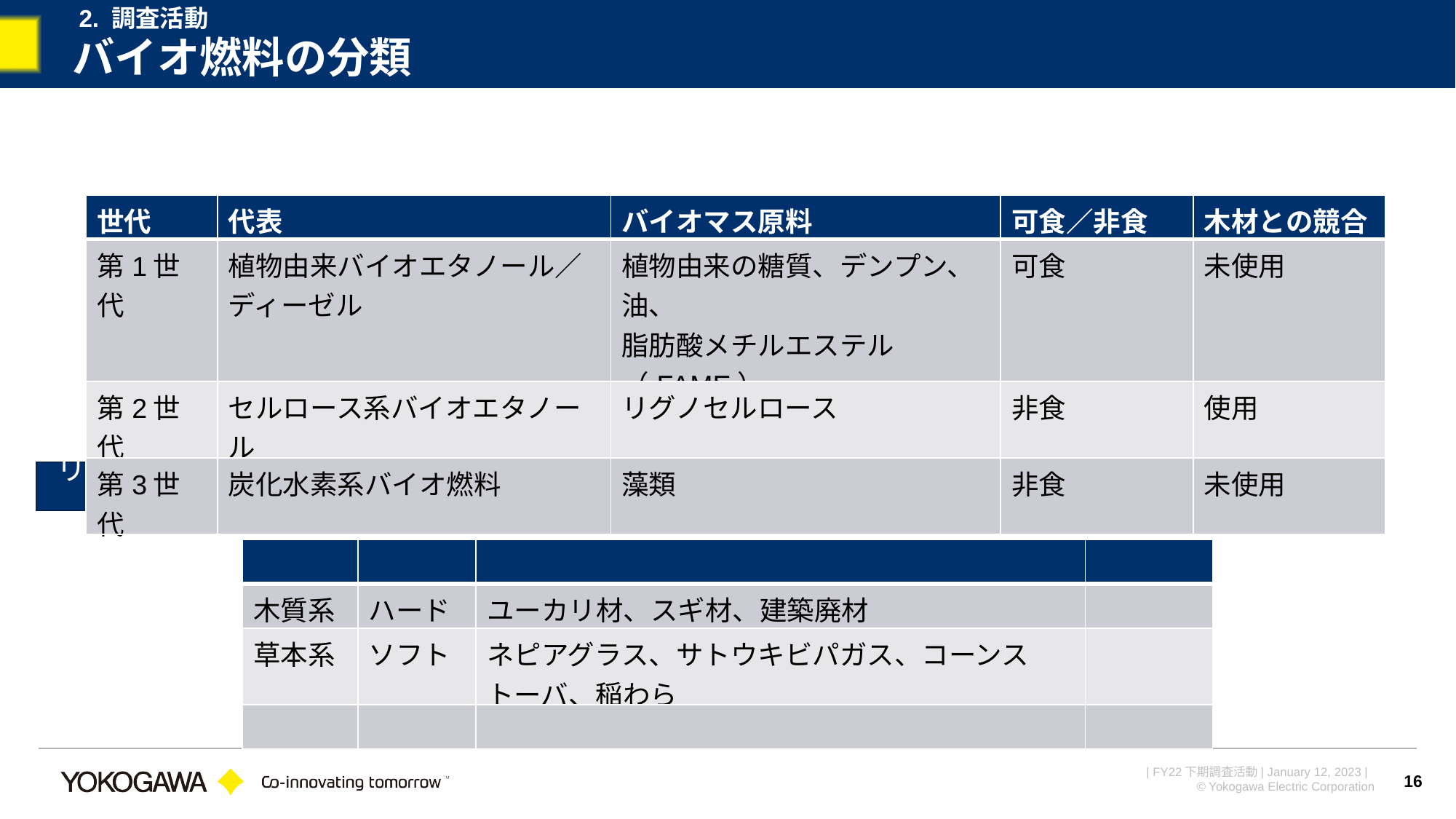

2. 調査活動
バイオ燃料の分類
| 世代 | 代表 | バイオマス原料 | 可食／非食 | 木材との競合 |
| --- | --- | --- | --- | --- |
| 第1世代 | 植物由来バイオエタノール／ディーゼル | 植物由来の糖質、デンプン、油、 脂肪酸メチルエステル（FAME） | 可食 | 未使用 |
| 第2世代 | セルロース系バイオエタノール | リグノセルロース | 非食 | 使用 |
| 第3世代 | 炭化水素系バイオ燃料 | 藻類 | 非食 | 未使用 |
リグノセルロース系バイオマス
|  |  |  |  |
| --- | --- | --- | --- |
| 木質系 | ハード | ユーカリ材、スギ材、建築廃材 |  |
| 草本系 | ソフト | ネピアグラス、サトウキビパガス、コーンストーバ、稲わら |  |
|  |  |  |  |
16